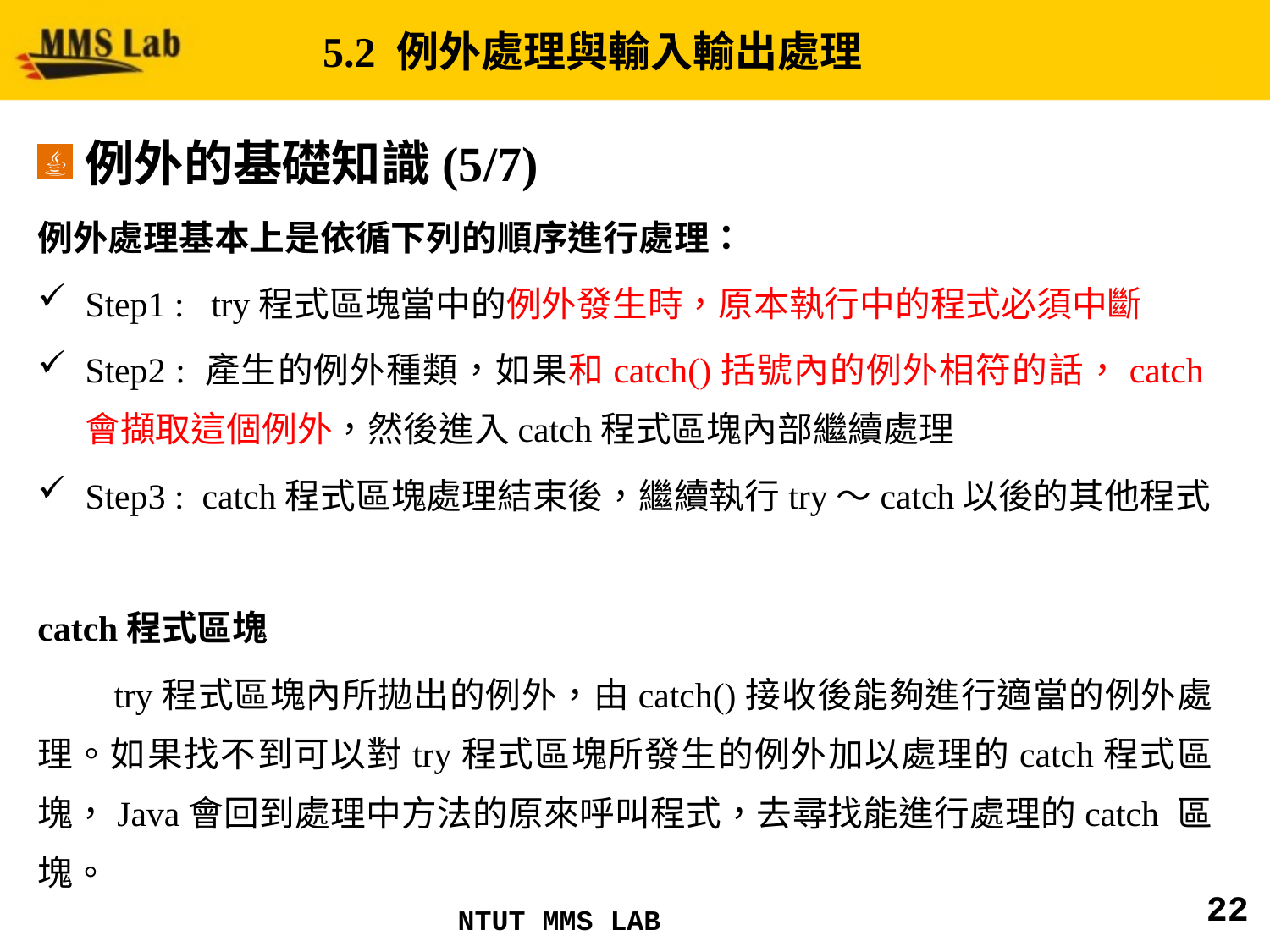

# 5.2 例外處理與輸入輸出處理
例外的基礎知識(5/7)
例外處理基本上是依循下列的順序進行處理：
Step1 :   try程式區塊當中的例外發生時，原本執行中的程式必須中斷
Step2 : 產生的例外種類，如果和catch()括號內的例外相符的話，catch會擷取這個例外，然後進入catch程式區塊內部繼續處理
Step3 :  catch程式區塊處理結束後，繼續執行try～catch以後的其他程式

catch程式區塊
        try程式區塊內所拋出的例外，由catch()接收後能夠進行適當的例外處理。如果找不到可以對try程式區塊所發生的例外加以處理的catch程式區塊，Java會回到處理中方法的原來呼叫程式，去尋找能進行處理的catch 區塊。

22
NTUT MMS LAB